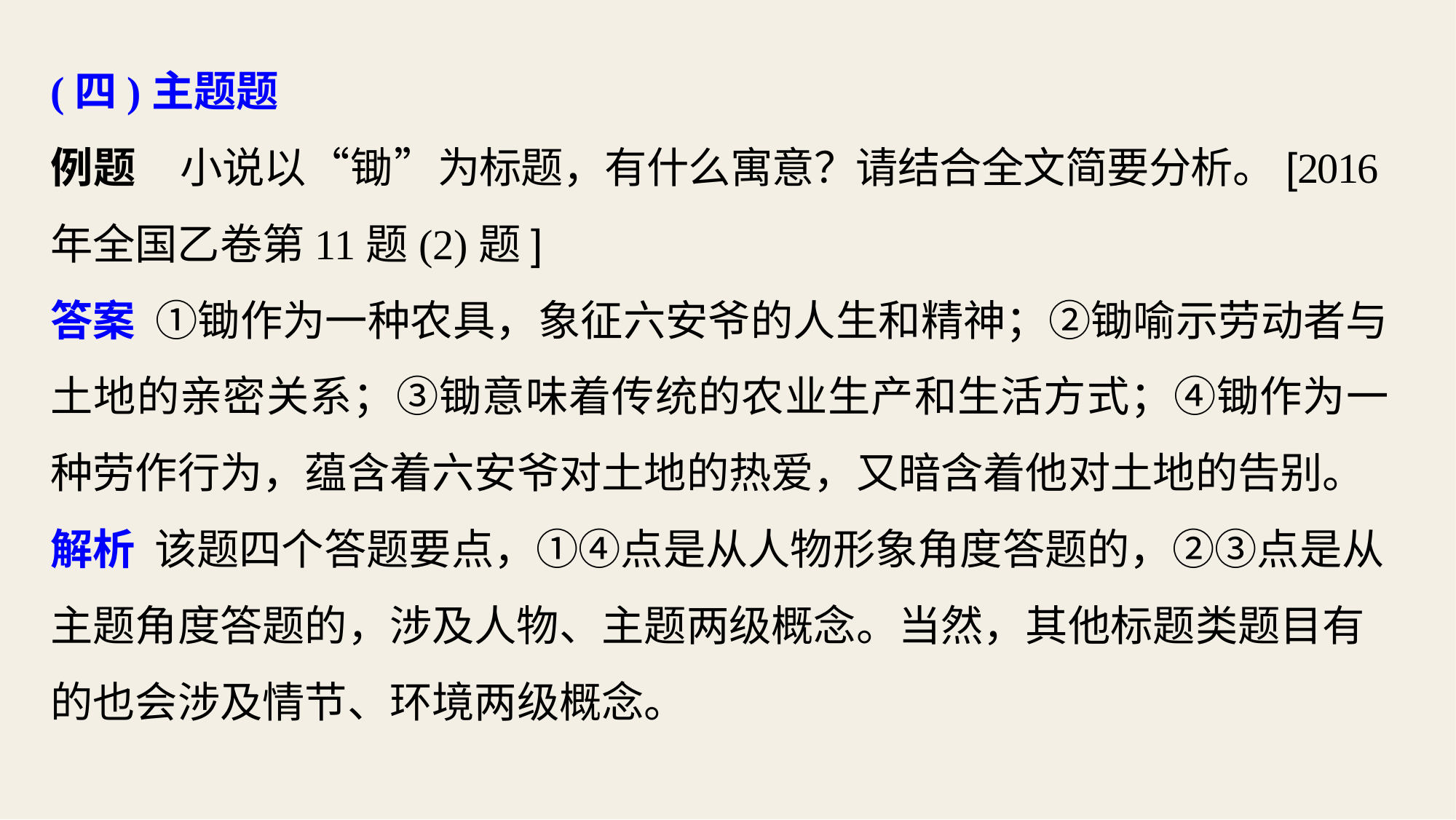

(四)主题题
例题　小说以“锄”为标题，有什么寓意？请结合全文简要分析。[2016年全国乙卷第11题(2)题]
答案  ①锄作为一种农具，象征六安爷的人生和精神；②锄喻示劳动者与土地的亲密关系；③锄意味着传统的农业生产和生活方式；④锄作为一种劳作行为，蕴含着六安爷对土地的热爱，又暗含着他对土地的告别。
解析  该题四个答题要点，①④点是从人物形象角度答题的，②③点是从主题角度答题的，涉及人物、主题两级概念。当然，其他标题类题目有的也会涉及情节、环境两级概念。